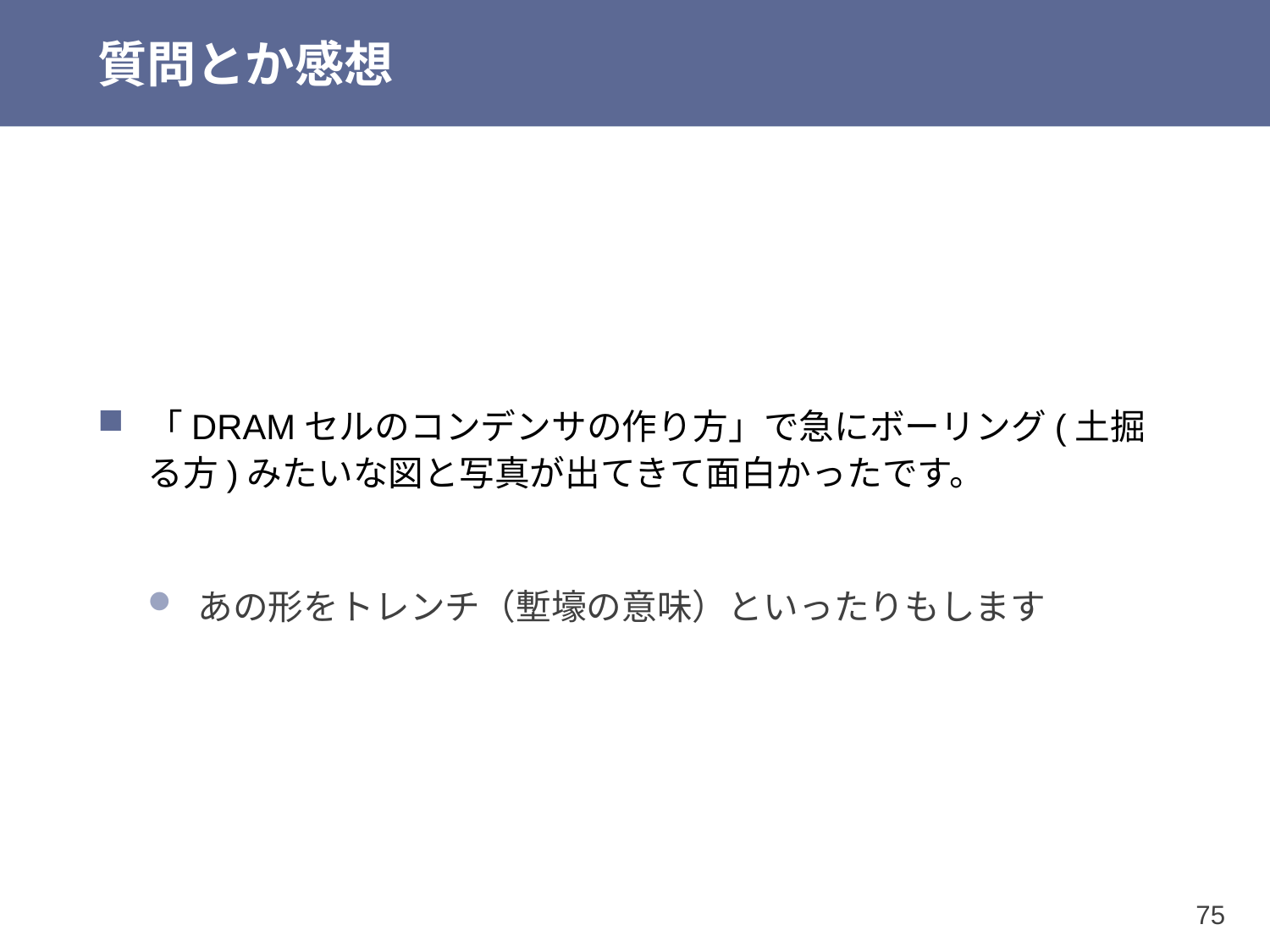

# 質問とか感想
「DRAMセルのコンデンサの作り方」で急にボーリング(土掘る方)みたいな図と写真が出てきて面白かったです。

あの形をトレンチ（塹壕の意味）といったりもします